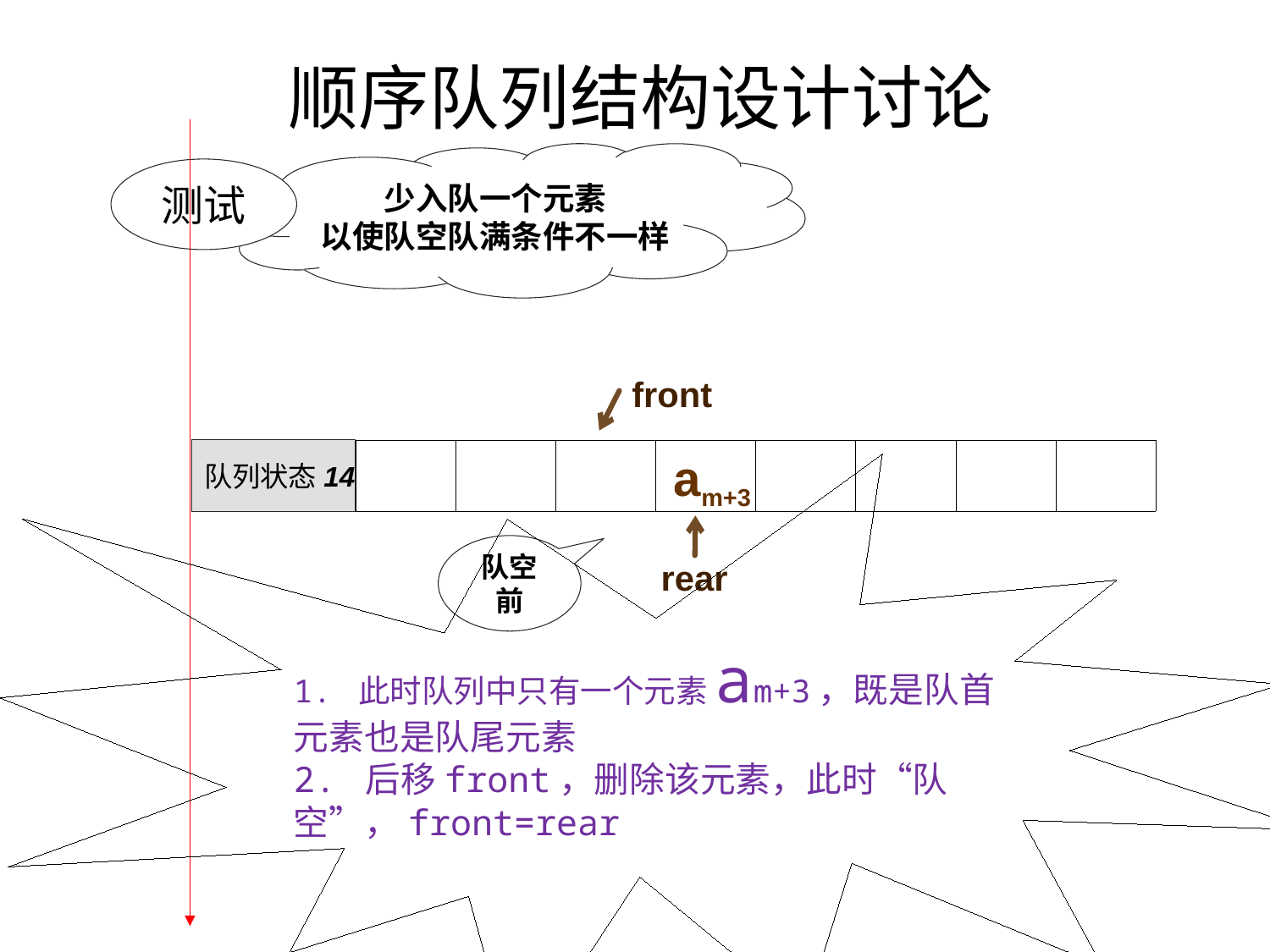

顺序队列结构设计讨论
少入队一个元素
以使队空队满条件不一样
测试
front

队列状态14
|  |  |  |  |  |  |  |  |
| --- | --- | --- | --- | --- | --- | --- | --- |
am+3
1. 此时队列中只有一个元素am+3，既是队首元素也是队尾元素
2. 后移front，删除该元素，此时“队空”，front=rear

队空前
rear